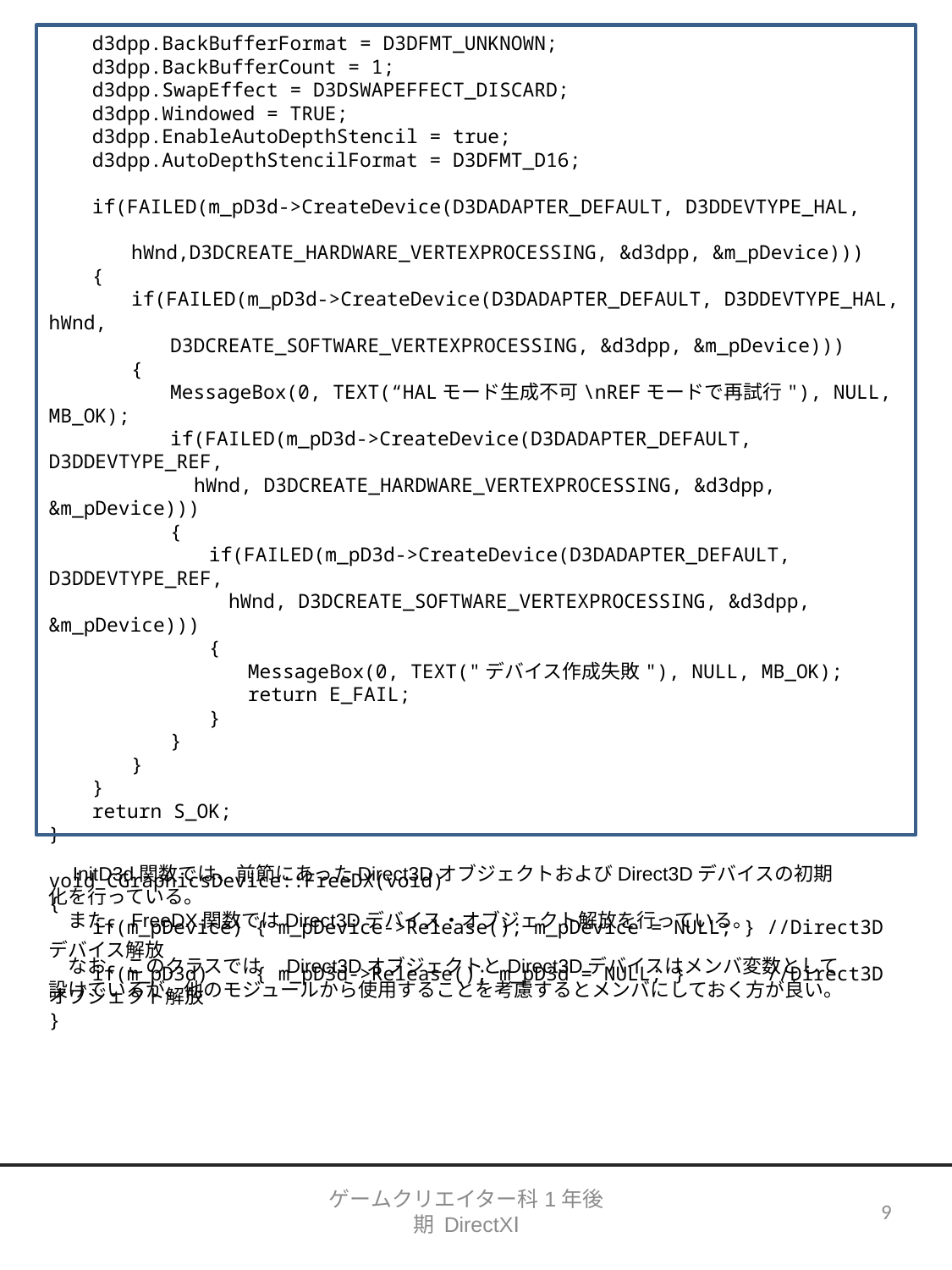

d3dpp.BackBufferFormat = D3DFMT_UNKNOWN;
　　d3dpp.BackBufferCount = 1;
　　d3dpp.SwapEffect = D3DSWAPEFFECT_DISCARD;
　　d3dpp.Windowed = TRUE;
　　d3dpp.EnableAutoDepthStencil = true;
　　d3dpp.AutoDepthStencilFormat = D3DFMT_D16;

　　if(FAILED(m_pD3d->CreateDevice(D3DADAPTER_DEFAULT, D3DDEVTYPE_HAL,
　　　　hWnd,D3DCREATE_HARDWARE_VERTEXPROCESSING, &d3dpp, &m_pDevice)))
　　{
　　　　if(FAILED(m_pD3d->CreateDevice(D3DADAPTER_DEFAULT, D3DDEVTYPE_HAL, hWnd,
　　　　　　D3DCREATE_SOFTWARE_VERTEXPROCESSING, &d3dpp, &m_pDevice)))
　　　　{
　　　　　　MessageBox(0, TEXT(“HALモード生成不可\nREFモードで再試行"), NULL, MB_OK);
　　　　　　if(FAILED(m_pD3d->CreateDevice(D3DADAPTER_DEFAULT, D3DDEVTYPE_REF,
　　　　　　　 hWnd, D3DCREATE_HARDWARE_VERTEXPROCESSING, &d3dpp, &m_pDevice)))
　　　　　　{
　　　　　　　　if(FAILED(m_pD3d->CreateDevice(D3DADAPTER_DEFAULT, D3DDEVTYPE_REF,
　　　　　　　　　hWnd, D3DCREATE_SOFTWARE_VERTEXPROCESSING, &d3dpp, &m_pDevice)))
　　　　　　　　{
　　　　　　　　　　MessageBox(0, TEXT("デバイス作成失敗"), NULL, MB_OK);
　　　　　　　　　　return E_FAIL;
　　　　　　　　}
　　　　　　}
　　　　}
　　}
　　return S_OK;
}

void CGraphicsDevice::FreeDX(void)
{
　　if(m_pDevice) { m_pDevice->Release(); m_pDevice = NULL; } //Direct3Dデバイス解放
　　if(m_pD3d)    { m_pD3d->Release(); m_pD3d = NULL; }       //Direct3Dオブジェクト解放
}

　InitD3d関数では、前節にあったDirect3DオブジェクトおよびDirect3Dデバイスの初期化を行っている。
　また、FreeDX関数ではDirect3Dデバイス・オブジェクト解放を行っている。

　なお、このクラスでは　Direct3DオブジェクトとDirect3Dデバイスはメンバ変数として設けているが、他のモジュールから使用することを考慮するとメンバにしておく方が良い。
ゲームクリエイター科1年後期 DirectXⅠ
9